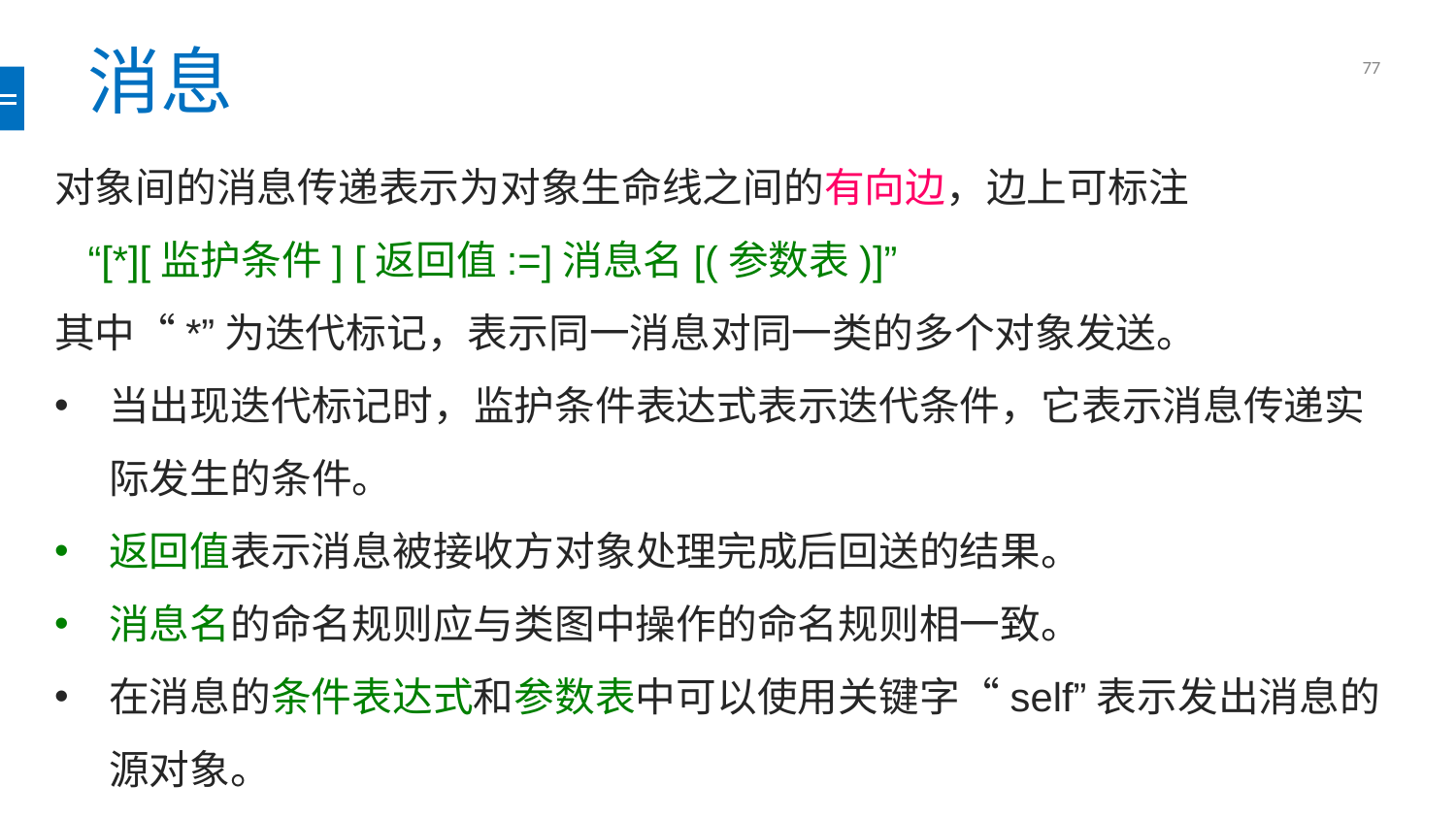

# 消息
77
对象间的消息传递表示为对象生命线之间的有向边，边上可标注
   “[*][监护条件] [返回值:=]消息名[(参数表)]”
其中“*”为迭代标记，表示同一消息对同一类的多个对象发送。
当出现迭代标记时，监护条件表达式表示迭代条件，它表示消息传递实际发生的条件。
返回值表示消息被接收方对象处理完成后回送的结果。
消息名的命名规则应与类图中操作的命名规则相一致。
在消息的条件表达式和参数表中可以使用关键字“self”表示发出消息的源对象。